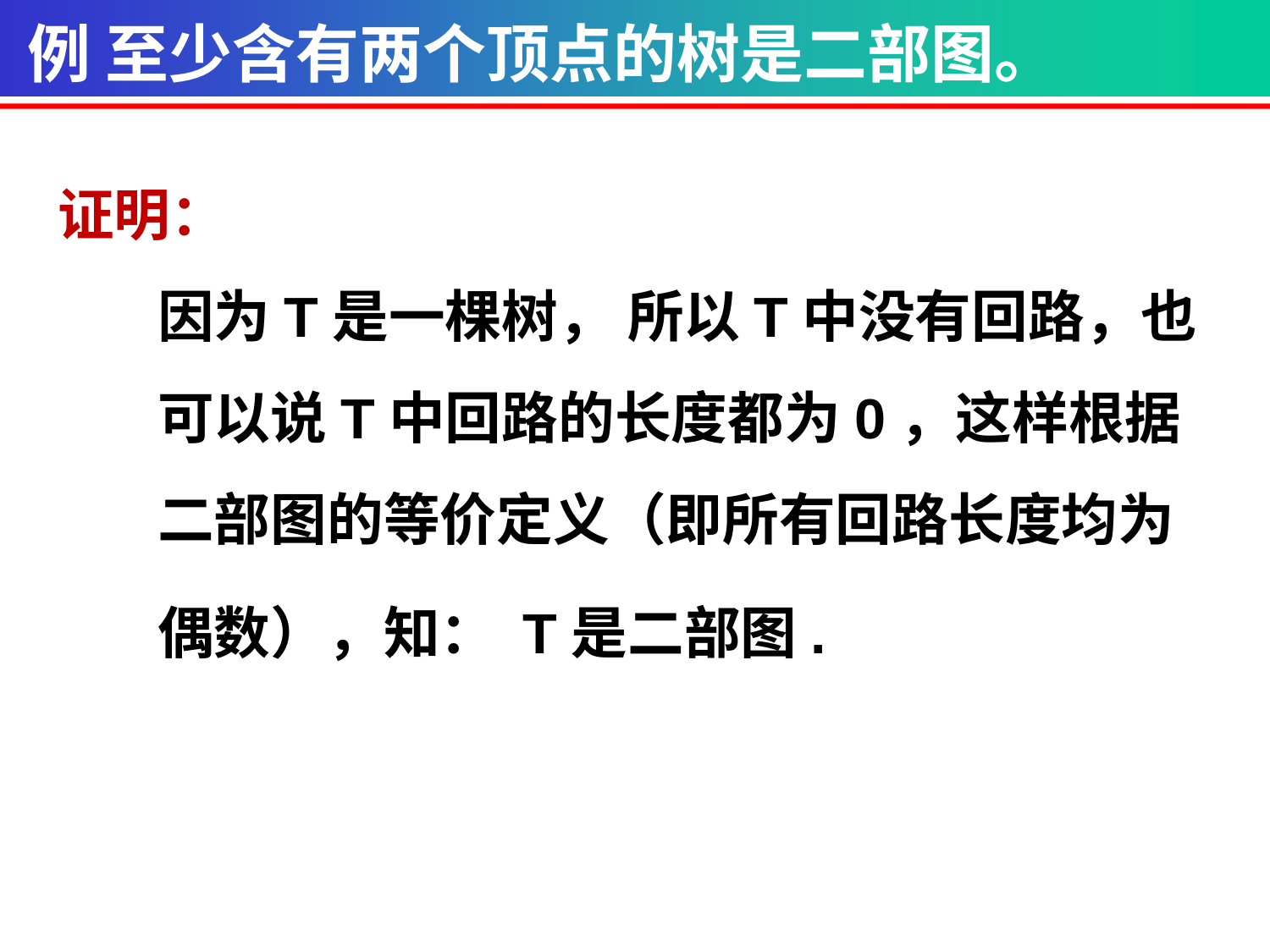

例 至少含有两个顶点的树是二部图。
证明：
因为T是一棵树， 所以T中没有回路，也可以说T中回路的长度都为0，这样根据二部图的等价定义（即所有回路长度均为偶数），知： T是二部图.。